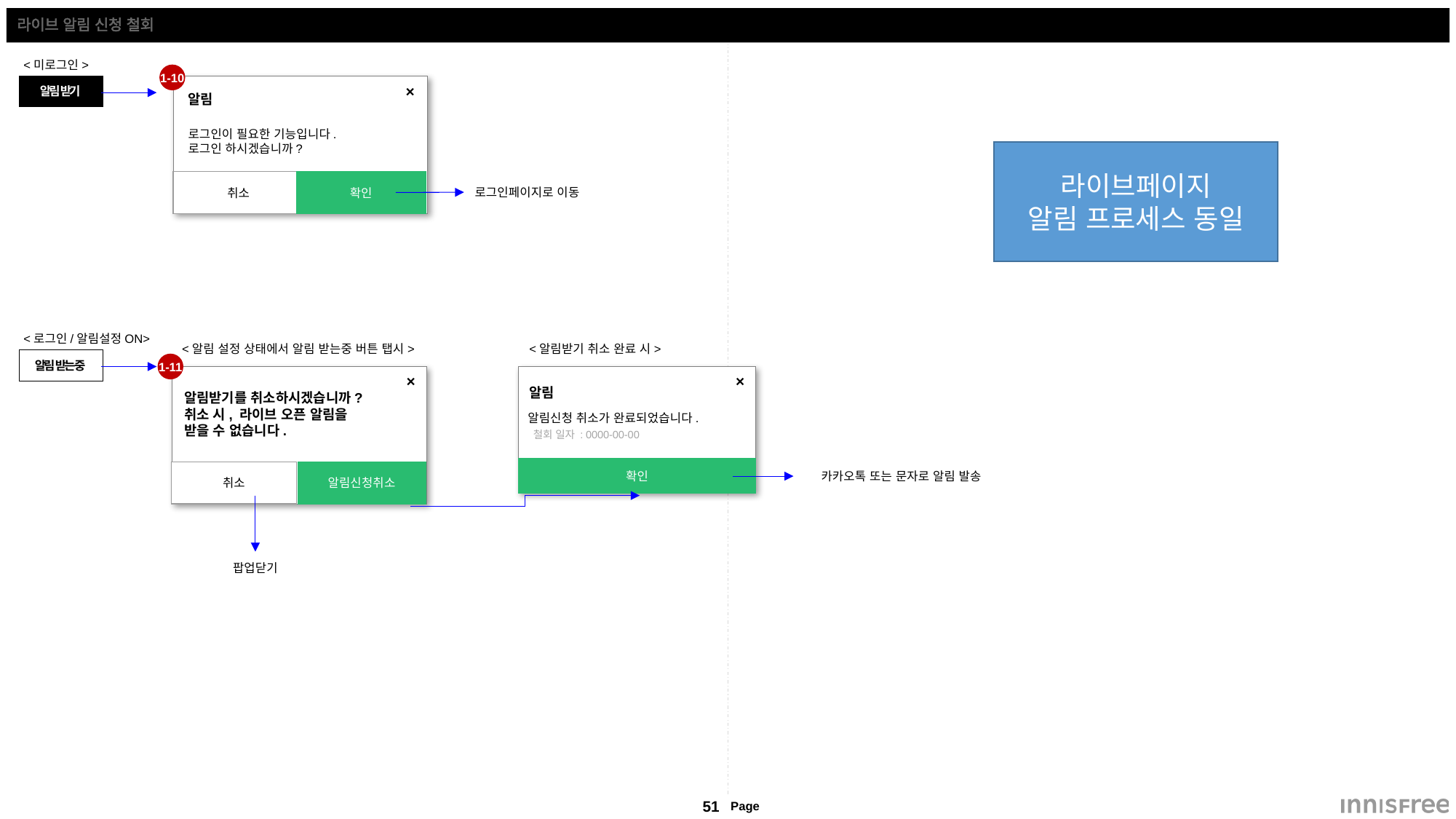

# 라이브 알림 신청 철회
<미로그인>
1-10
알림  받기
|  |
| --- |
×
알림
로그인이 필요한 기능입니다.
로그인 하시겠습니까?
라이브페이지
알림 프로세스 동일
취소
확인
로그인페이지로 이동
<로그인/알림설정ON>
<알림 설정 상태에서 알림 받는중 버튼 탭시>
<알림받기 취소 완료 시>
알림  받는 중
1-11
×
|  |
| --- |
|  |
| --- |
×
알림
알림받기를 취소하시겠습니까?
취소 시, 라이브 오픈 알림을
받을 수 없습니다.
알림신청 취소가 완료되었습니다.
철회 일자 : 0000-00-00
확인
취소
알림신청취소
카카오톡 또는 문자로 알림 발송
팝업닫기